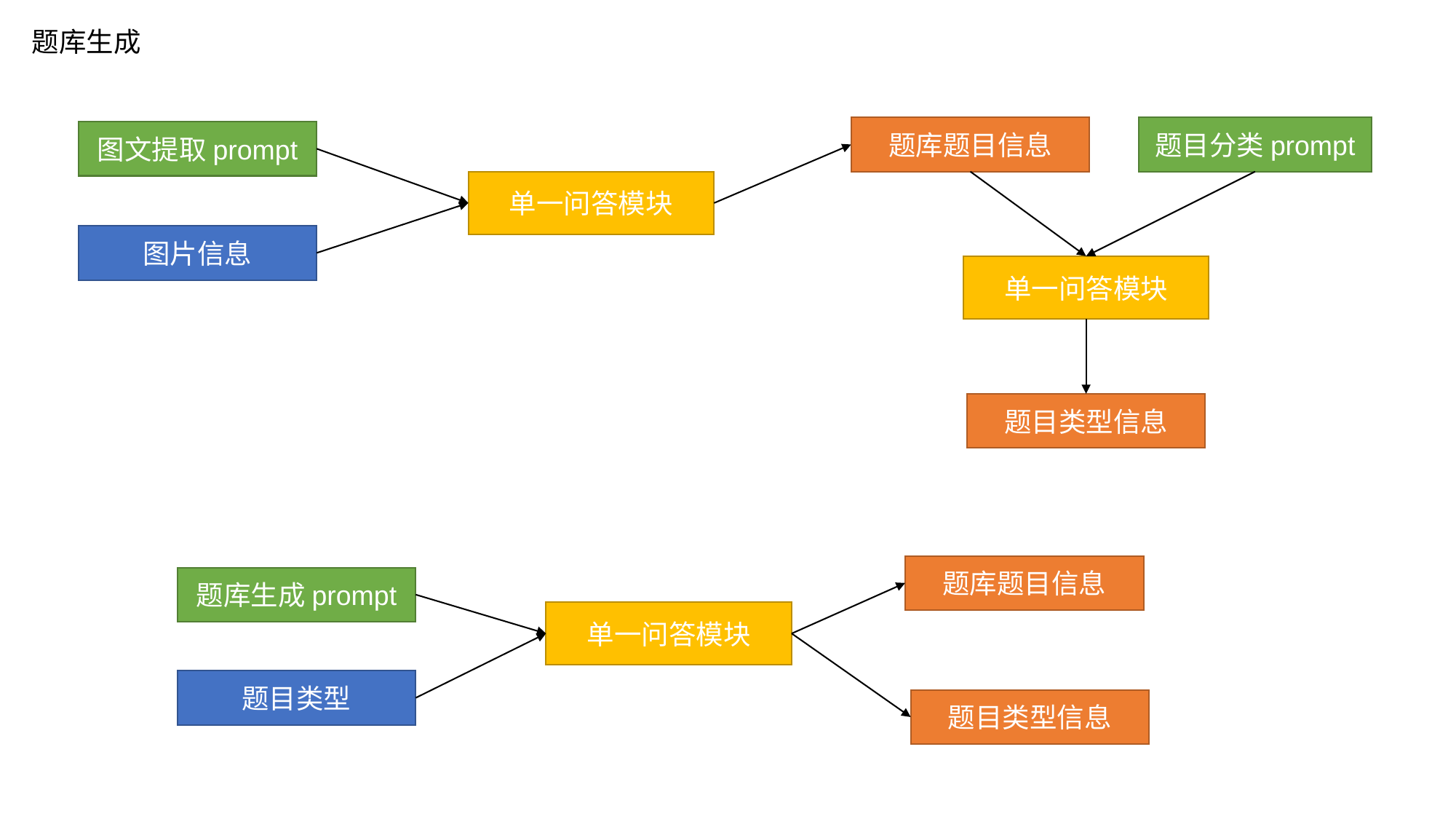

题库生成
题目分类prompt
题库题目信息
图文提取prompt
单一问答模块
图片信息
单一问答模块
题目类型信息
题库题目信息
题库生成prompt
单一问答模块
题目类型
题目类型信息